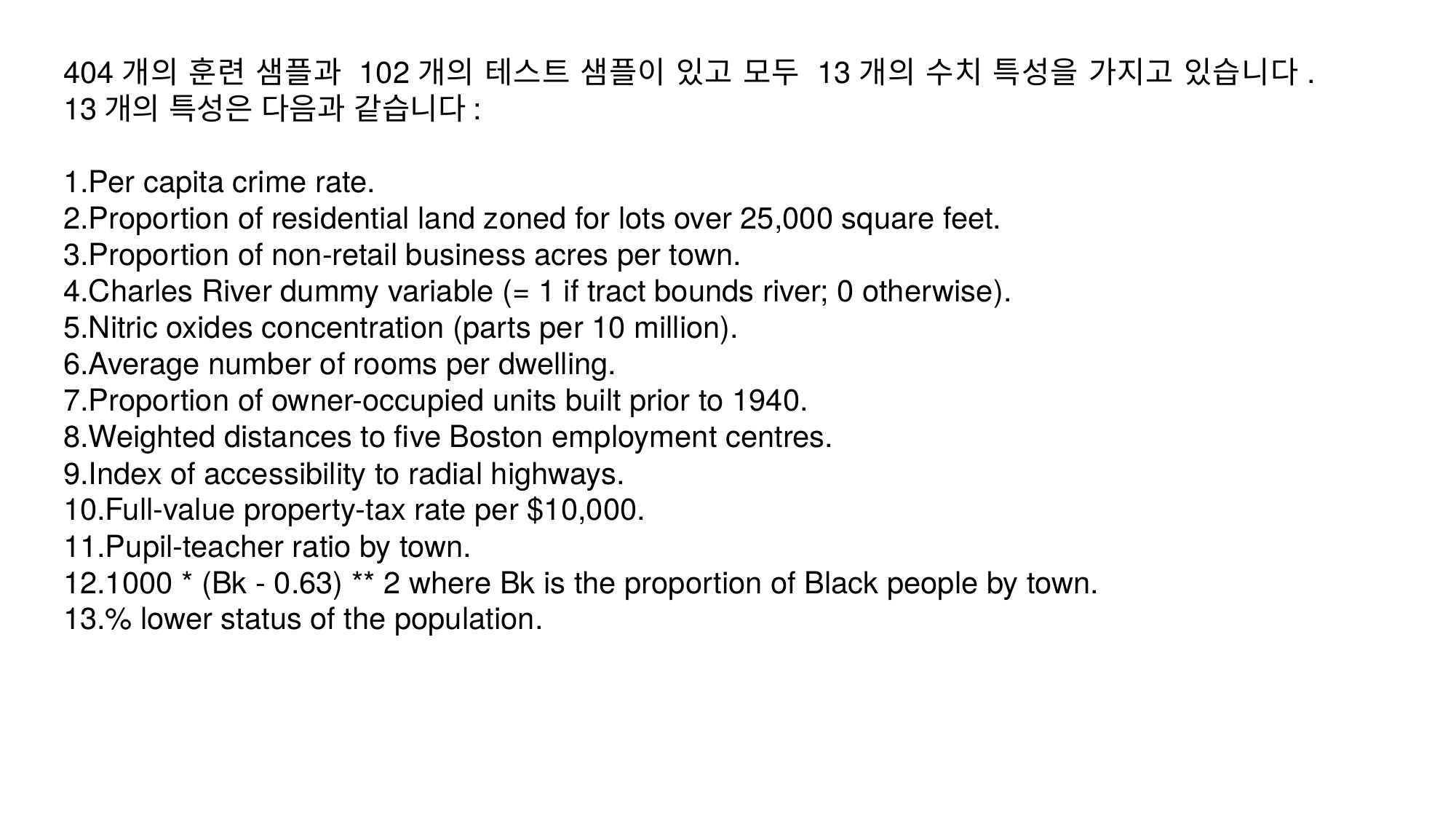

404개의 훈련 샘플과 102개의 테스트 샘플이 있고 모두 13개의 수치 특성을 가지고 있습니다. 13개의 특성은 다음과 같습니다:

Per capita crime rate.
Proportion of residential land zoned for lots over 25,000 square feet.
Proportion of non-retail business acres per town.
Charles River dummy variable (= 1 if tract bounds river; 0 otherwise).
Nitric oxides concentration (parts per 10 million).
Average number of rooms per dwelling.
Proportion of owner-occupied units built prior to 1940.
Weighted distances to five Boston employment centres.
Index of accessibility to radial highways.
Full-value property-tax rate per $10,000.
Pupil-teacher ratio by town.
1000 * (Bk - 0.63) ** 2 where Bk is the proportion of Black people by town.
% lower status of the population.